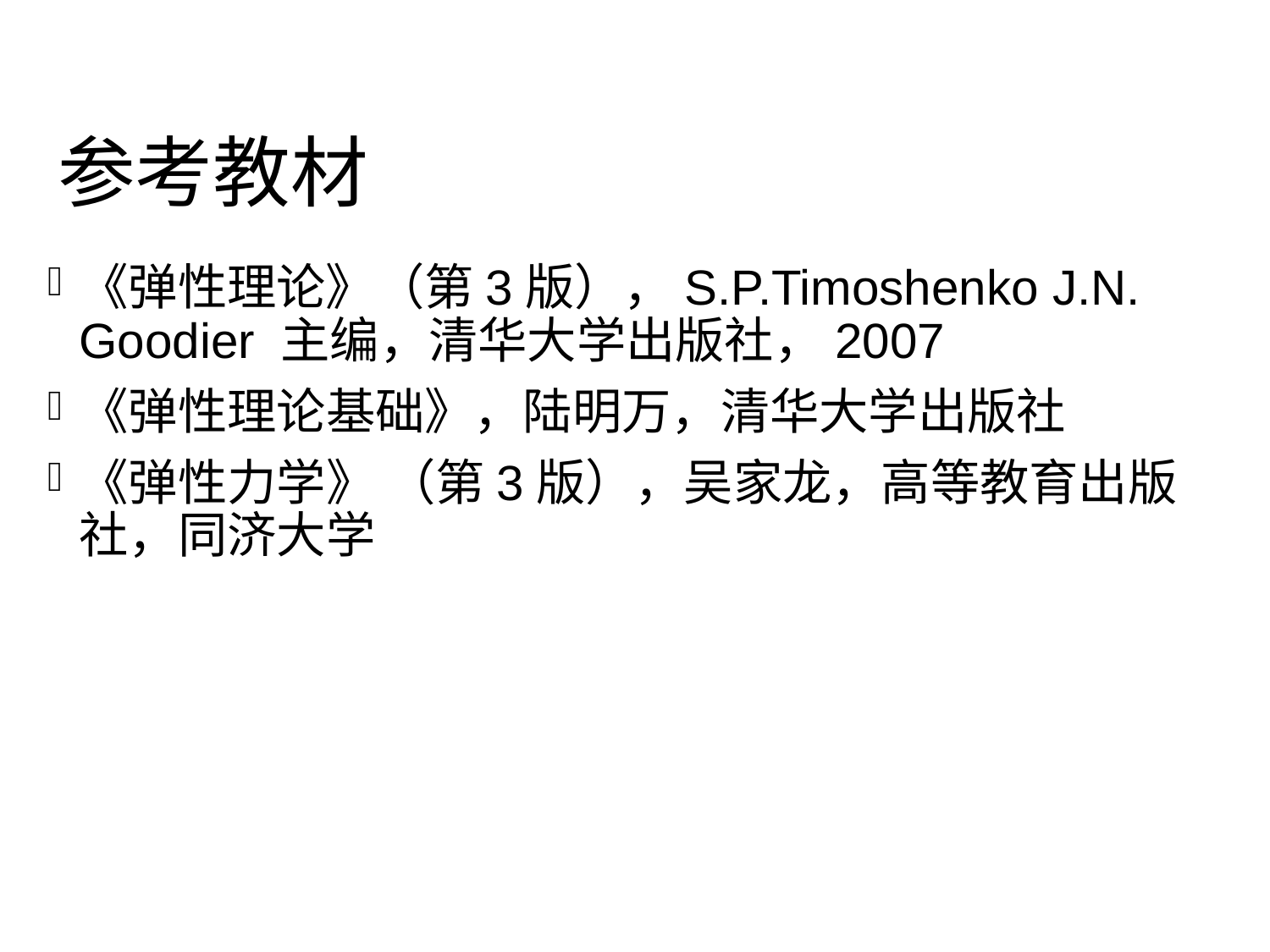

# 参考教材
《弹性理论》（第3版），S.P.Timoshenko J.N. Goodier 主编，清华大学出版社，2007
《弹性理论基础》，陆明万，清华大学出版社
《弹性力学》 （第3版），吴家龙，高等教育出版社，同济大学